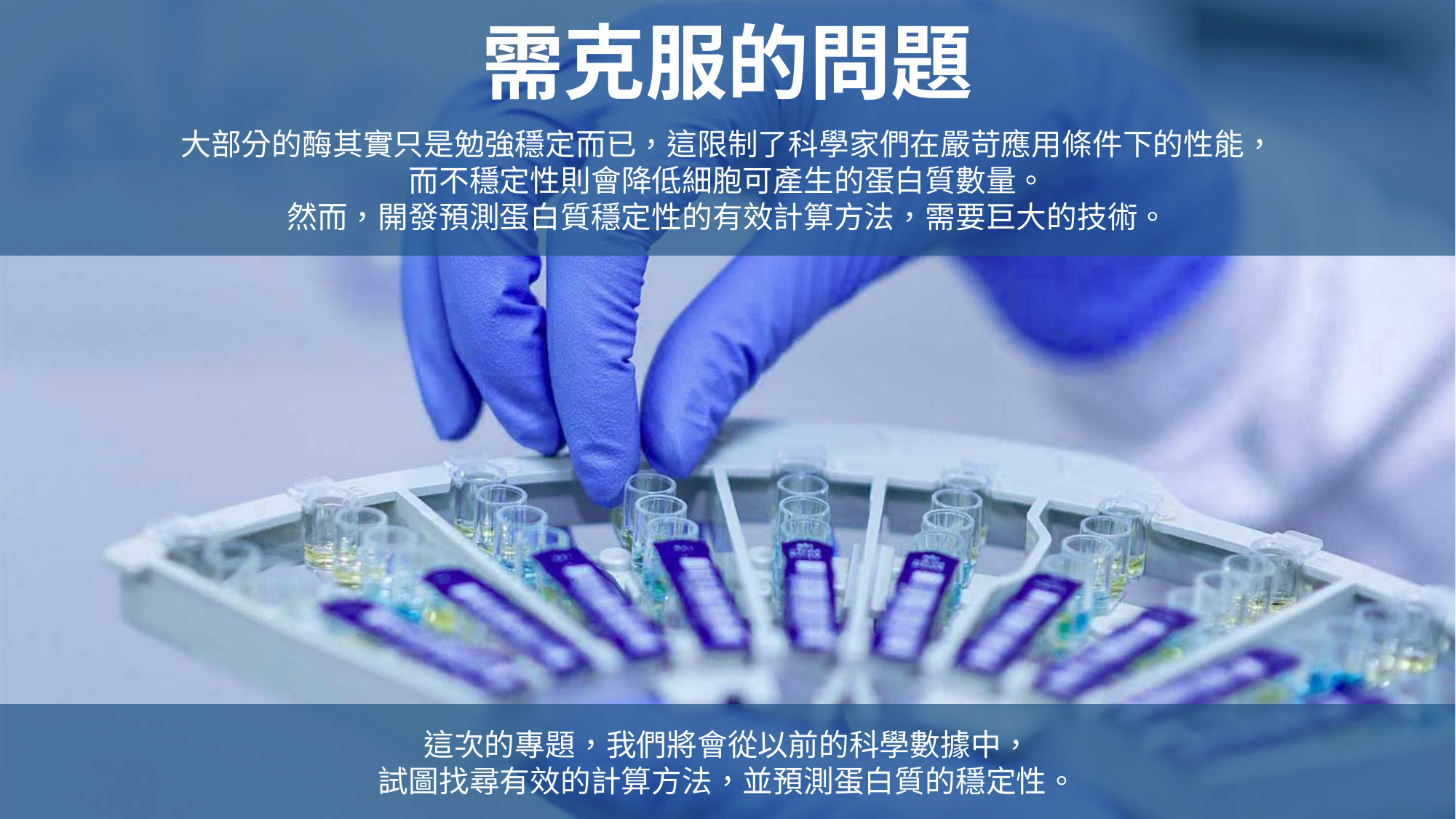

需克服的問題
大部分的酶其實只是勉強穩定而已，這限制了科學家們在嚴苛應用條件下的性能，
而不穩定性則會降低細胞可產生的蛋白質數量。
然而，開發預測蛋白質穩定性的有效計算方法，需要巨大的技術。

這次的專題，我們將會從以前的科學數據中，
試圖找尋有效的計算方法，並預測蛋白質的穩定性。